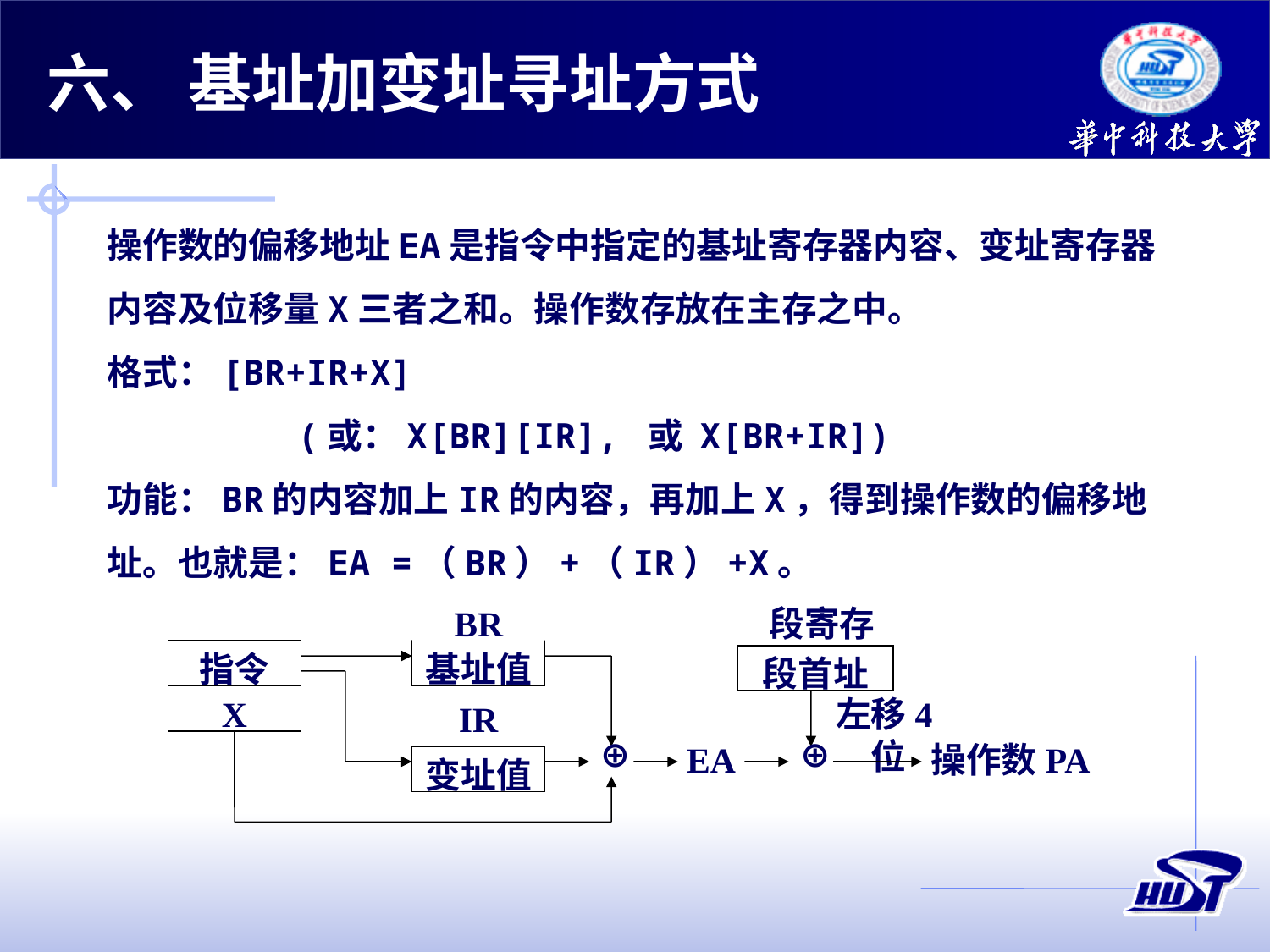

六、 基址加变址寻址方式
操作数的偏移地址EA是指令中指定的基址寄存器内容、变址寄存器内容及位移量X三者之和。操作数存放在主存之中。
格式：[BR+IR+X]
         (或：X[BR][IR], 或 X[BR+IR])
功能：BR的内容加上IR的内容，再加上X，得到操作数的偏移地址。也就是：EA =（BR）+（IR）+X。

BR

段寄存器

指令

基址值

段首址

X

左移4位

IR

⊕
⊕

EA

操作数PA

变址值